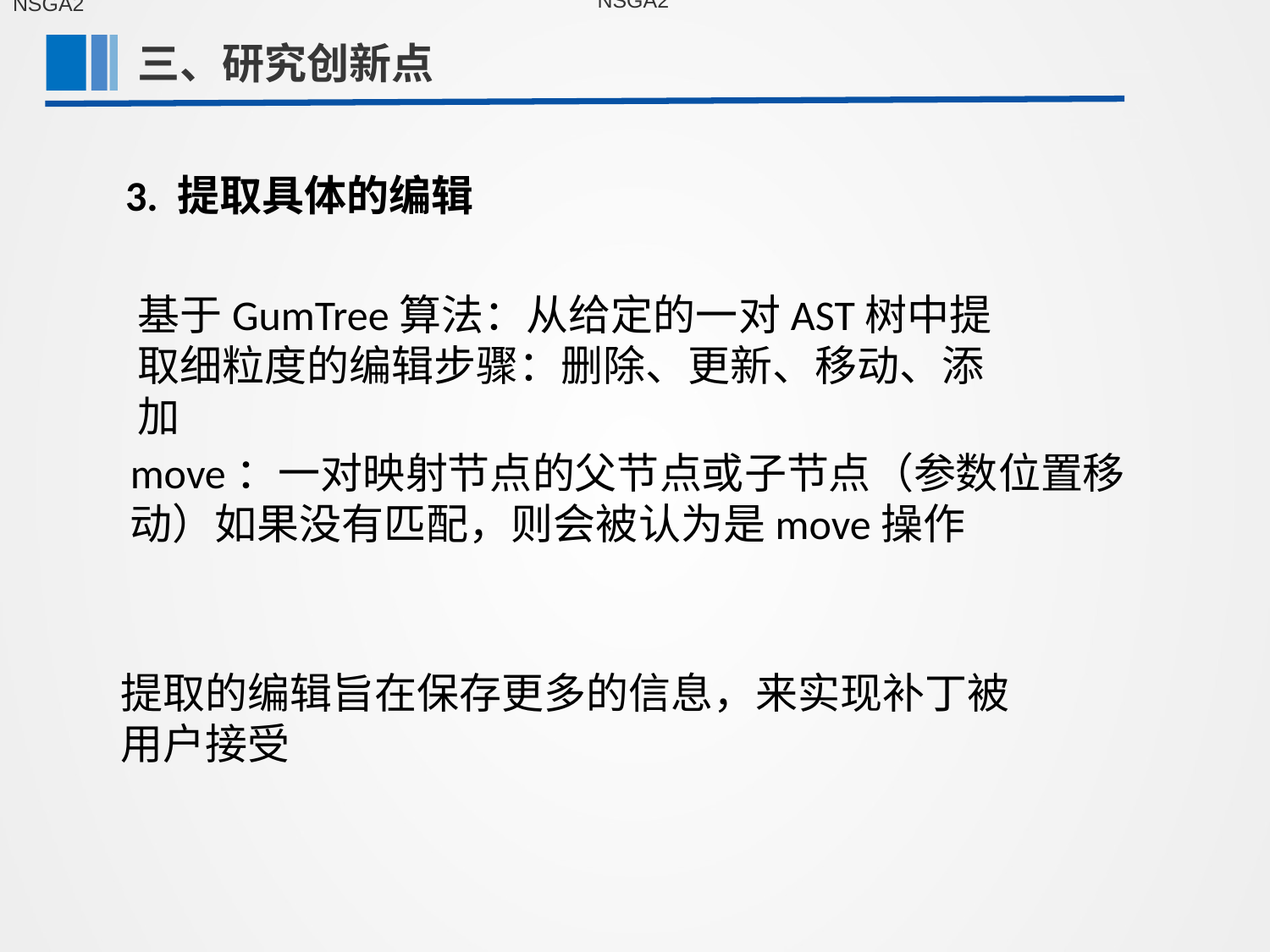

NSGA2
NSGA2
三、研究创新点

第一部分
3. 提取具体的编辑
基于GumTree算法：从给定的一对AST树中提取细粒度的编辑步骤：删除、更新、移动、添加
move：一对映射节点的父节点或子节点（参数位置移动）如果没有匹配，则会被认为是move操作
提取的编辑旨在保存更多的信息，来实现补丁被用户接受